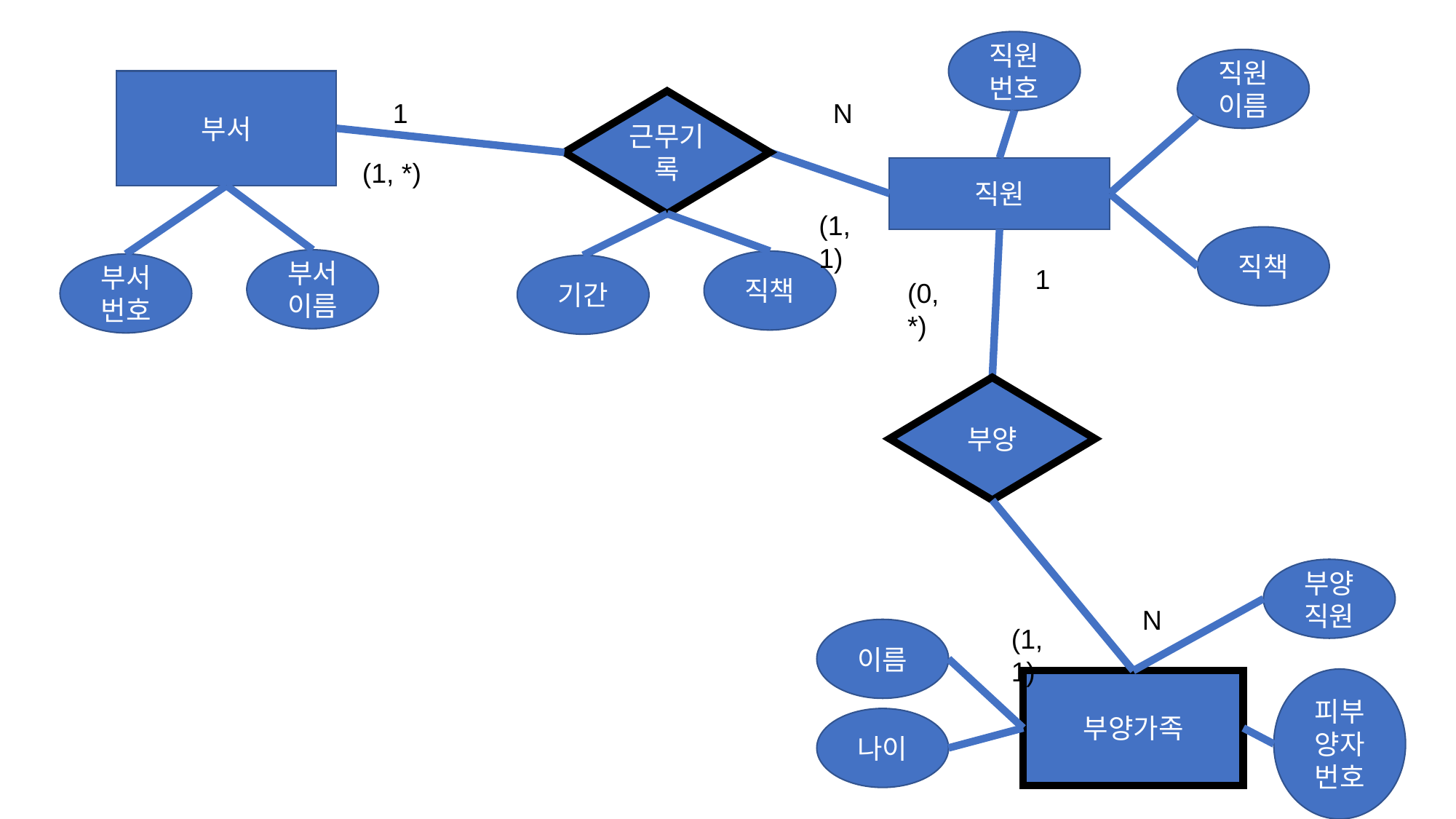

직원번호
직원이름
부서
1
근무기록
N
(1, *)
직원
(1, 1)
직책
부서이름
직책
부서번호
기간
1
(0, *)
부양
부양직원
N
(1, 1)
이름
피부양자번호
부양가족
나이